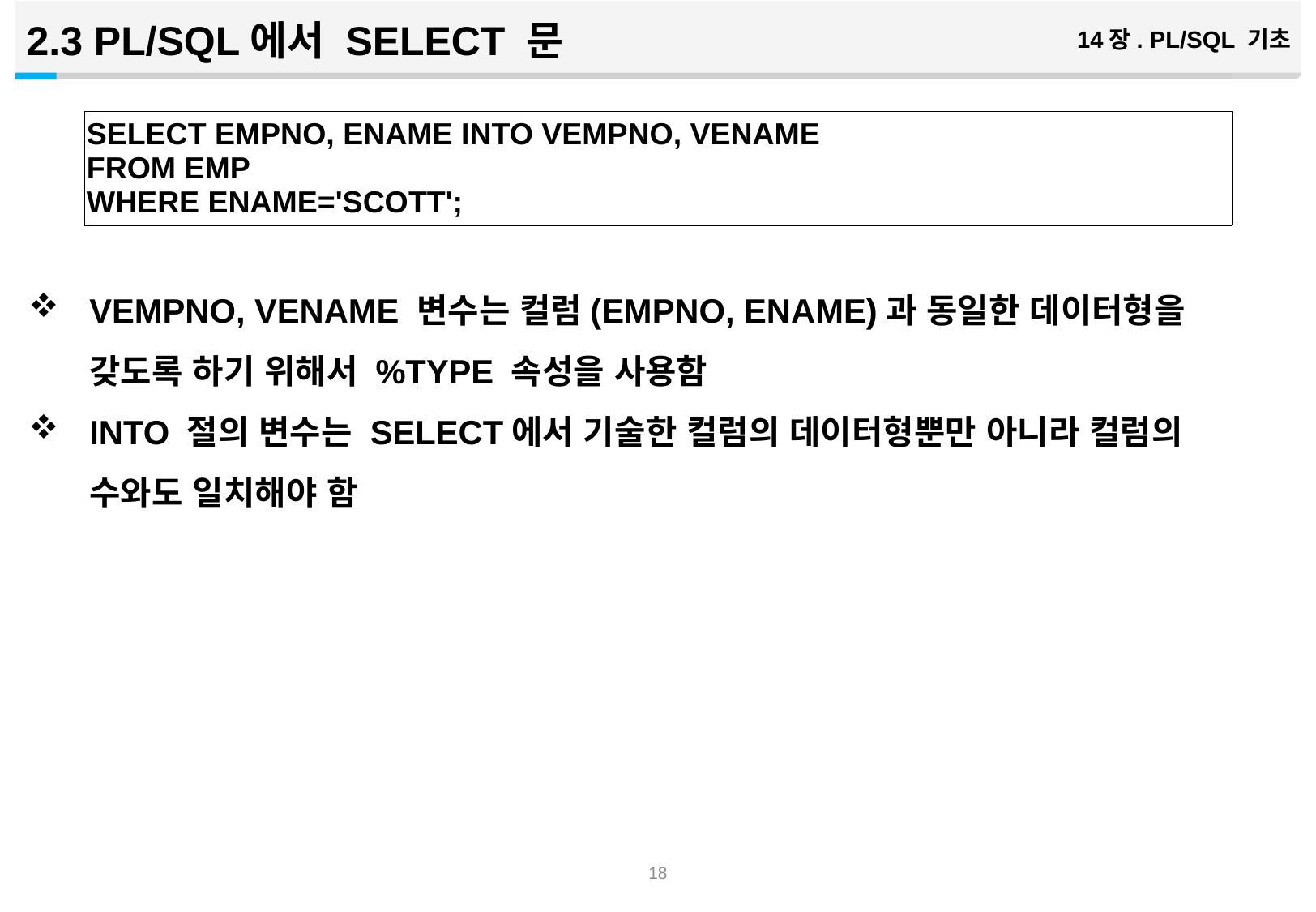

2.3 PL/SQL에서 SELECT 문
14장. PL/SQL 기초

VEMPNO, VENAME 변수는 컬럼(EMPNO, ENAME)과 동일한 데이터형을 갖도록 하기 위해서 %TYPE 속성을 사용함
INTO 절의 변수는 SELECT에서 기술한 컬럼의 데이터형뿐만 아니라 컬럼의      수와도 일치해야 함

| SELECT EMPNO, ENAME INTO VEMPNO, VENAME FROM EMP WHERE ENAME='SCOTT'; |
| --- |
18